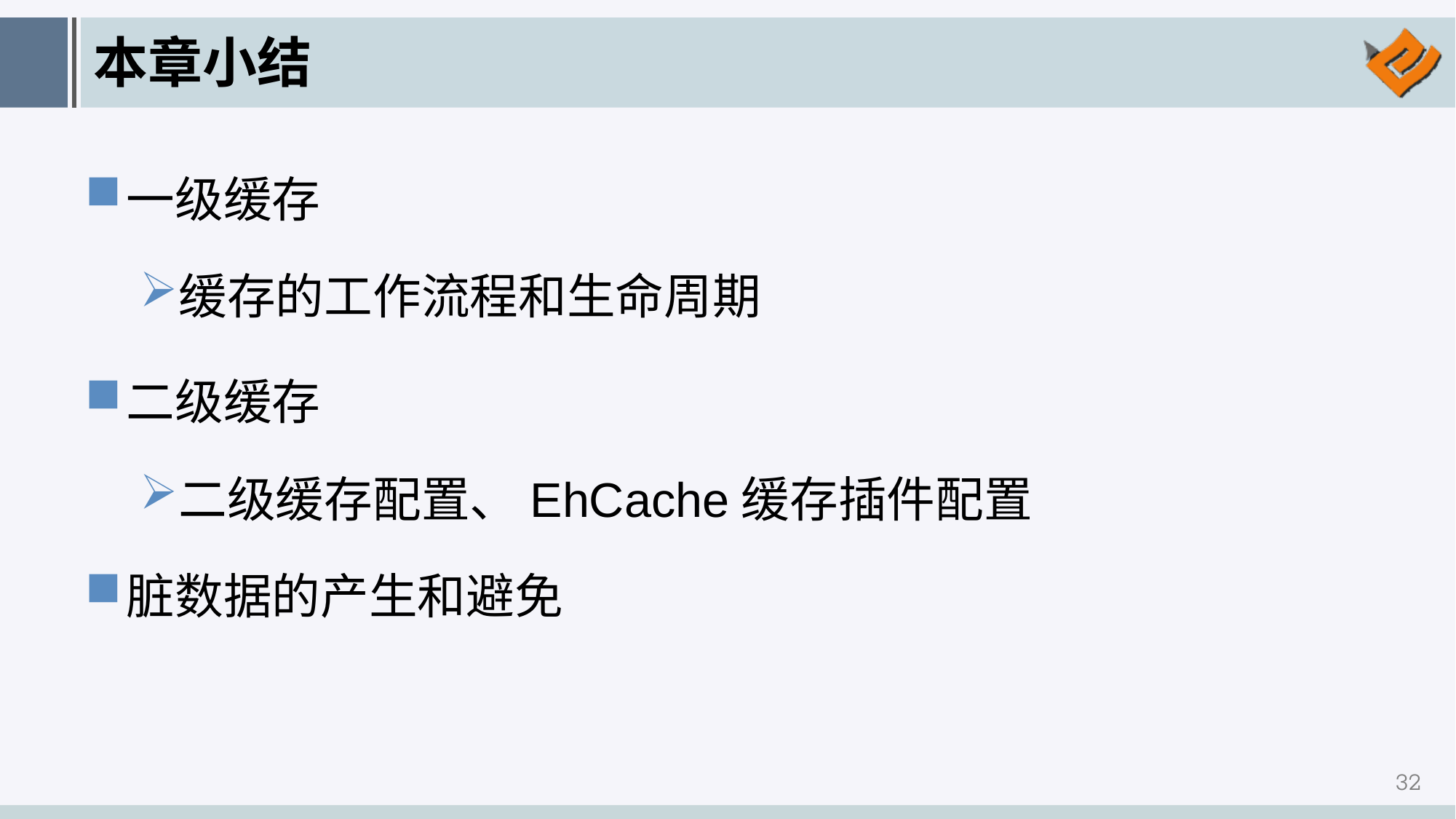

# 本章小结
一级缓存
缓存的工作流程和生命周期
二级缓存
二级缓存配置、EhCache缓存插件配置
脏数据的产生和避免